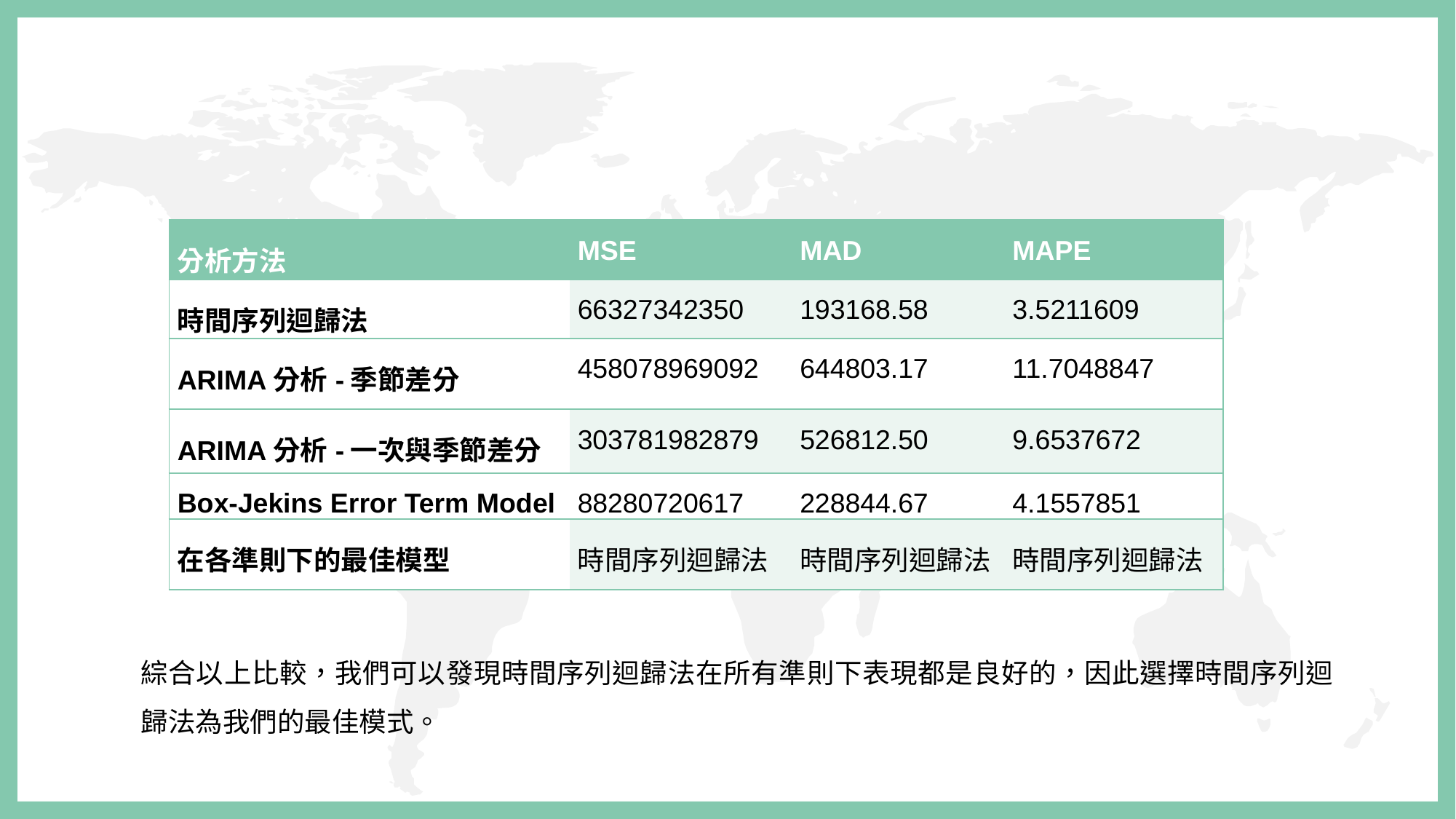

| 分析方法 | MSE | MAD | MAPE |
| --- | --- | --- | --- |
| 時間序列迴歸法 | 66327342350 | 193168.58 | 3.5211609 |
| ARIMA分析-季節差分 | 458078969092 | 644803.17 | 11.7048847 |
| ARIMA分析-一次與季節差分 | 303781982879 | 526812.50 | 9.6537672 |
| Box-Jekins Error Term Model | 88280720617 | 228844.67 | 4.1557851 |
| 在各準則下的最佳模型 | 時間序列迴歸法 | 時間序列迴歸法 | 時間序列迴歸法 |

綜合以上比較，我們可以發現時間序列迴歸法在所有準則下表現都是良好的，因此選擇時間序列迴歸法為我們的最佳模式。